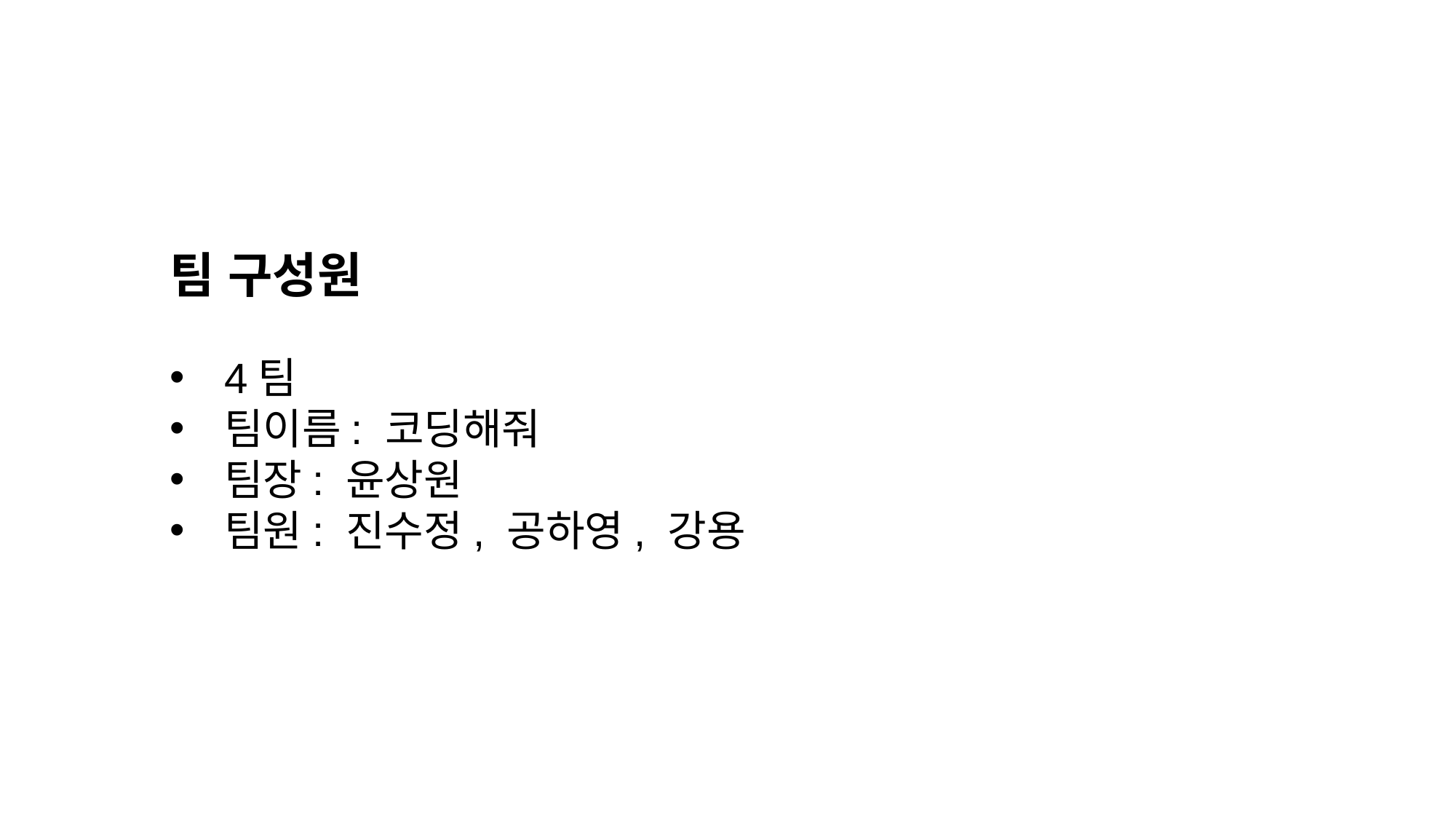

팀 구성원
4팀
팀이름: 코딩해줘
팀장: 윤상원
팀원: 진수정, 공하영, 강용